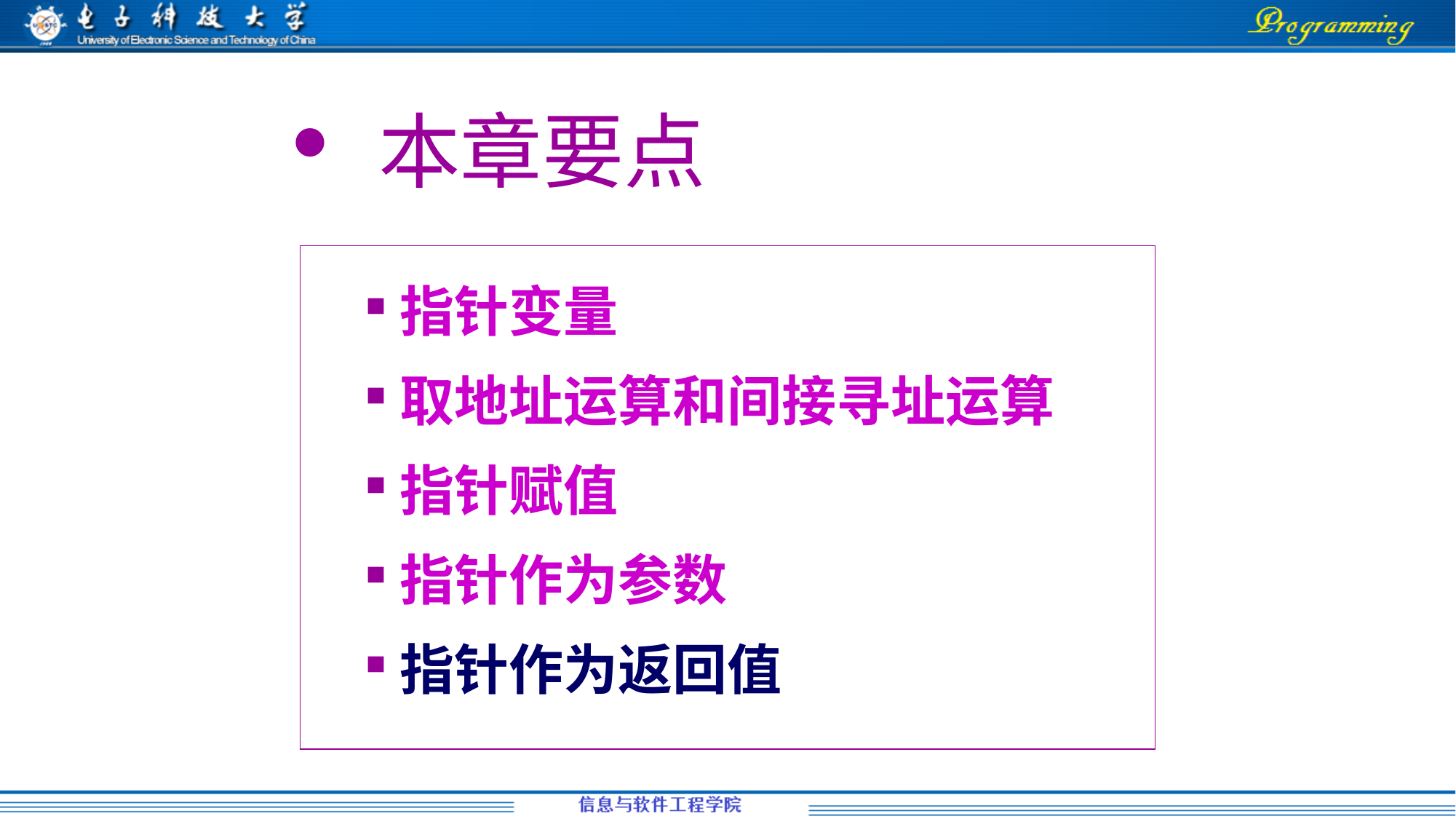

本章要点
指针变量
取地址运算和间接寻址运算
指针赋值
指针作为参数
指针作为返回值